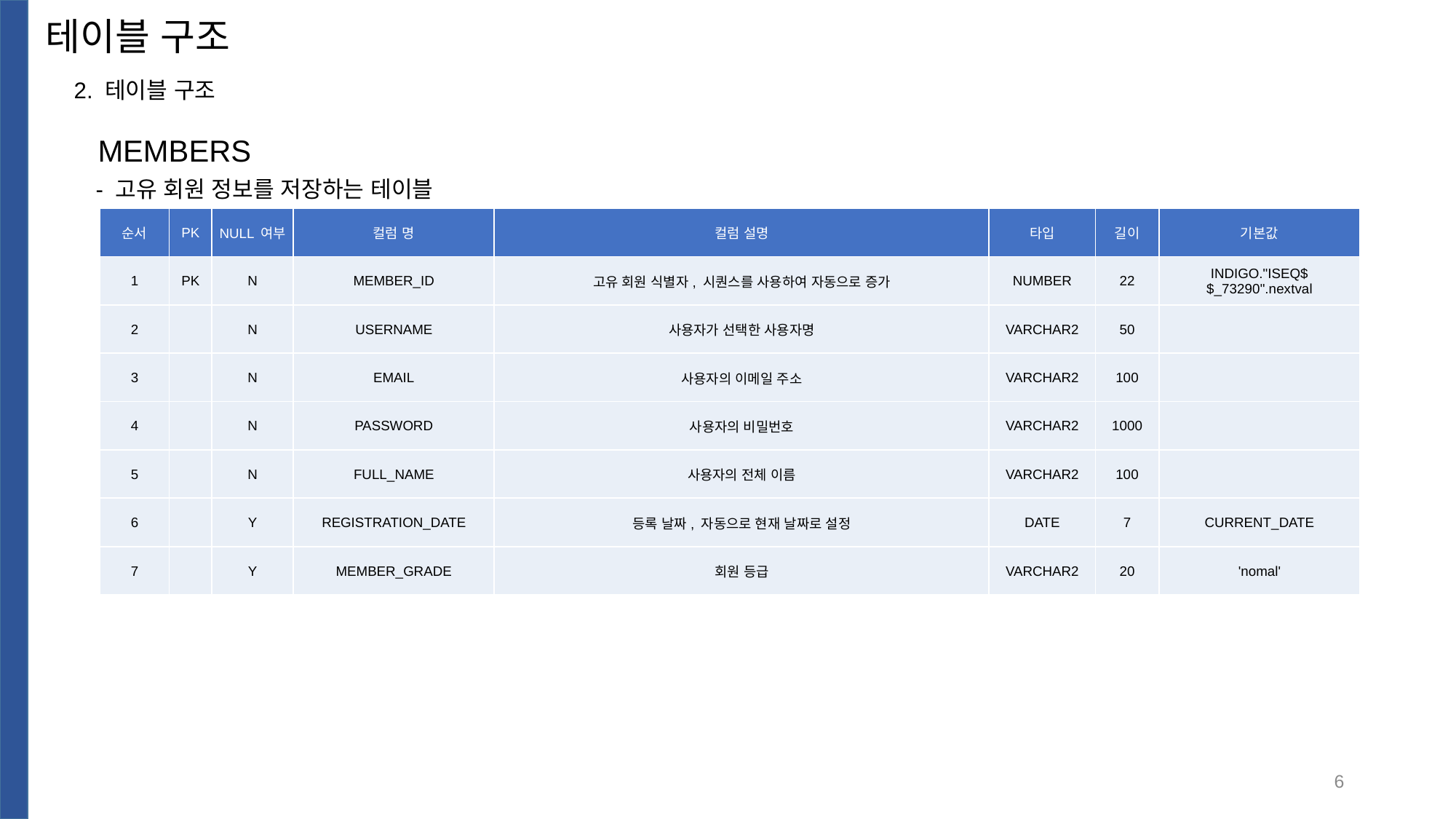

# 테이블 구조
2. 테이블 구조
MEMBERS
- 고유 회원 정보를 저장하는 테이블
| 순서 | PK | NULL 여부 | 컬럼 명 | 컬럼 설명 | 타입 | 길이 | 기본값 |
| --- | --- | --- | --- | --- | --- | --- | --- |
| 1 | PK | N | MEMBER\_ID | 고유 회원 식별자, 시퀀스를 사용하여 자동으로 증가 | NUMBER | 22 | INDIGO."ISEQ$$\_73290".nextval |
| 2 |  | N | USERNAME | 사용자가 선택한 사용자명 | VARCHAR2 | 50 |  |
| 3 |  | N | EMAIL | 사용자의 이메일 주소 | VARCHAR2 | 100 |  |
| 4 |  | N | PASSWORD | 사용자의 비밀번호 | VARCHAR2 | 1000 |  |
| 5 |  | N | FULL\_NAME | 사용자의 전체 이름 | VARCHAR2 | 100 |  |
| 6 |  | Y | REGISTRATION\_DATE | 등록 날짜, 자동으로 현재 날짜로 설정 | DATE | 7 | CURRENT\_DATE |
| 7 |  | Y | MEMBER\_GRADE | 회원 등급 | VARCHAR2 | 20 | 'nomal' |
6